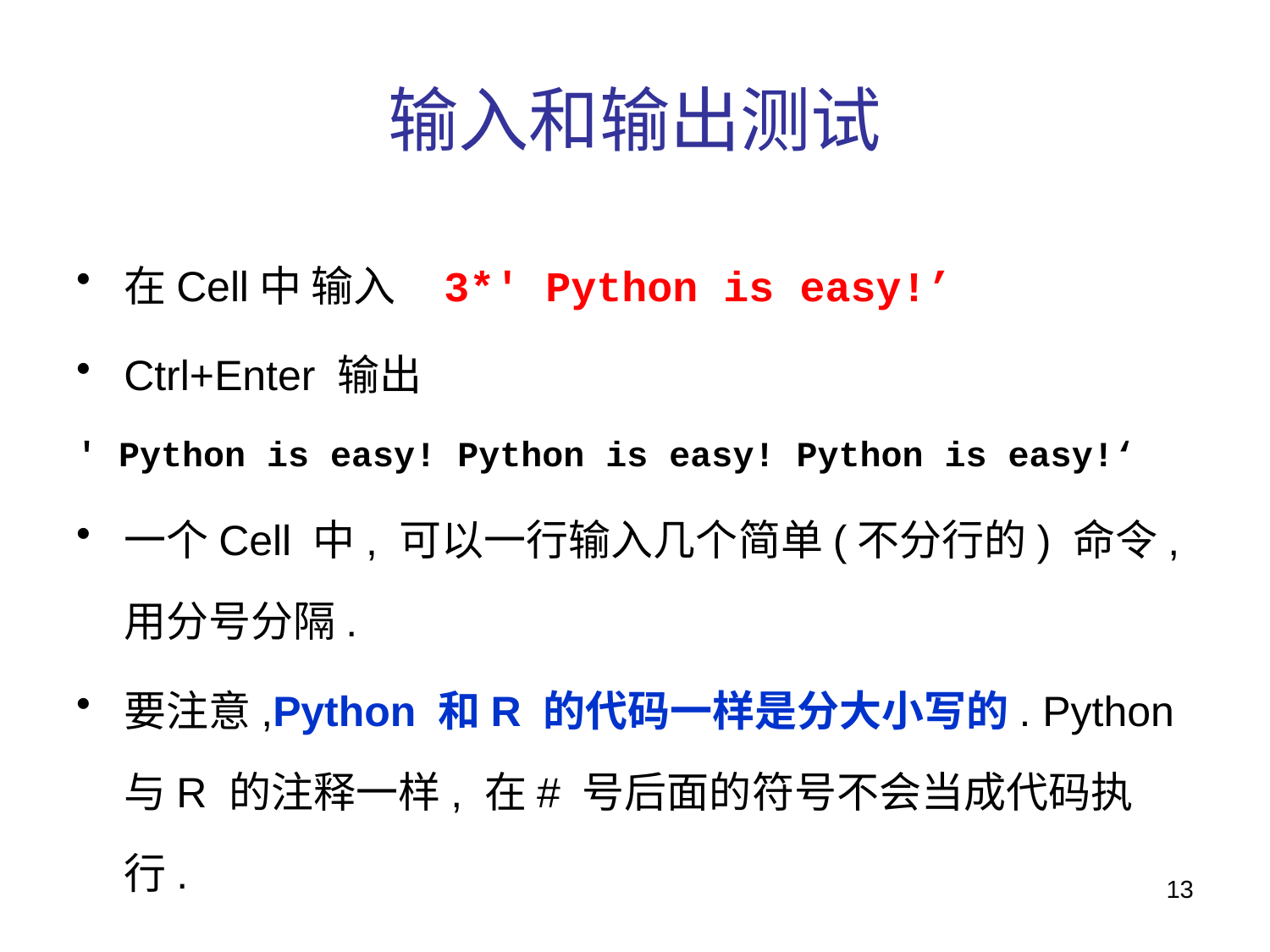

# 输入和输出测试
在Cell中 输入    3*' Python is easy!’
Ctrl+Enter 输出
' Python is easy! Python is easy! Python is easy!‘
一个Cell 中, 可以一行输入几个简单(不分行的) 命令, 用分号分隔.
要注意,Python 和R 的代码一样是分大小写的. Python 与R 的注释一样, 在# 号后面的符号不会当成代码执行.
13